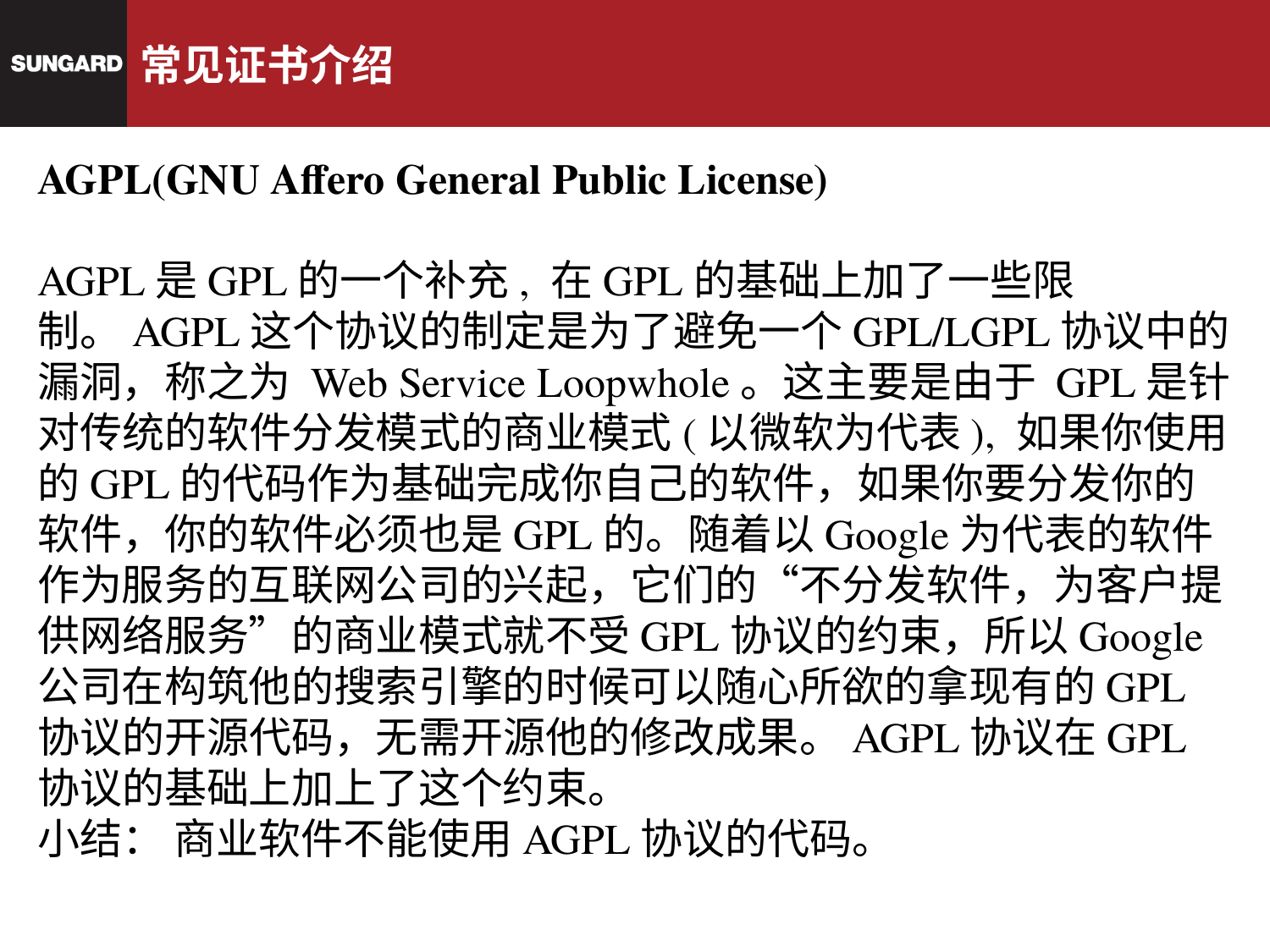

# 常见证书介绍
AGPL(GNU Affero General Public License)

AGPL是GPL的一个补充, 在GPL的基础上加了一些限制。AGPL这个协议的制定是为了避免一个GPL/LGPL协议中的漏洞，称之为 Web Service Loopwhole。这主要是由于 GPL是针对传统的软件分发模式的商业模式(以微软为代表), 如果你使用的GPL的代码作为基础完成你自己的软件，如果你要分发你的软件，你的软件必须也是GPL的。随着以Google为代表的软件
作为服务的互联网公司的兴起，它们的“不分发软件，为客户提供网络服务”的商业模式就不受GPL协议的约束，所以Google公司在构筑他的搜索引擎的时候可以随心所欲的拿现有的GPL协议的开源代码，无需开源他的修改成果。AGPL协议在GPL协议的基础上加上了这个约束。
小结： 商业软件不能使用AGPL协议的代码。